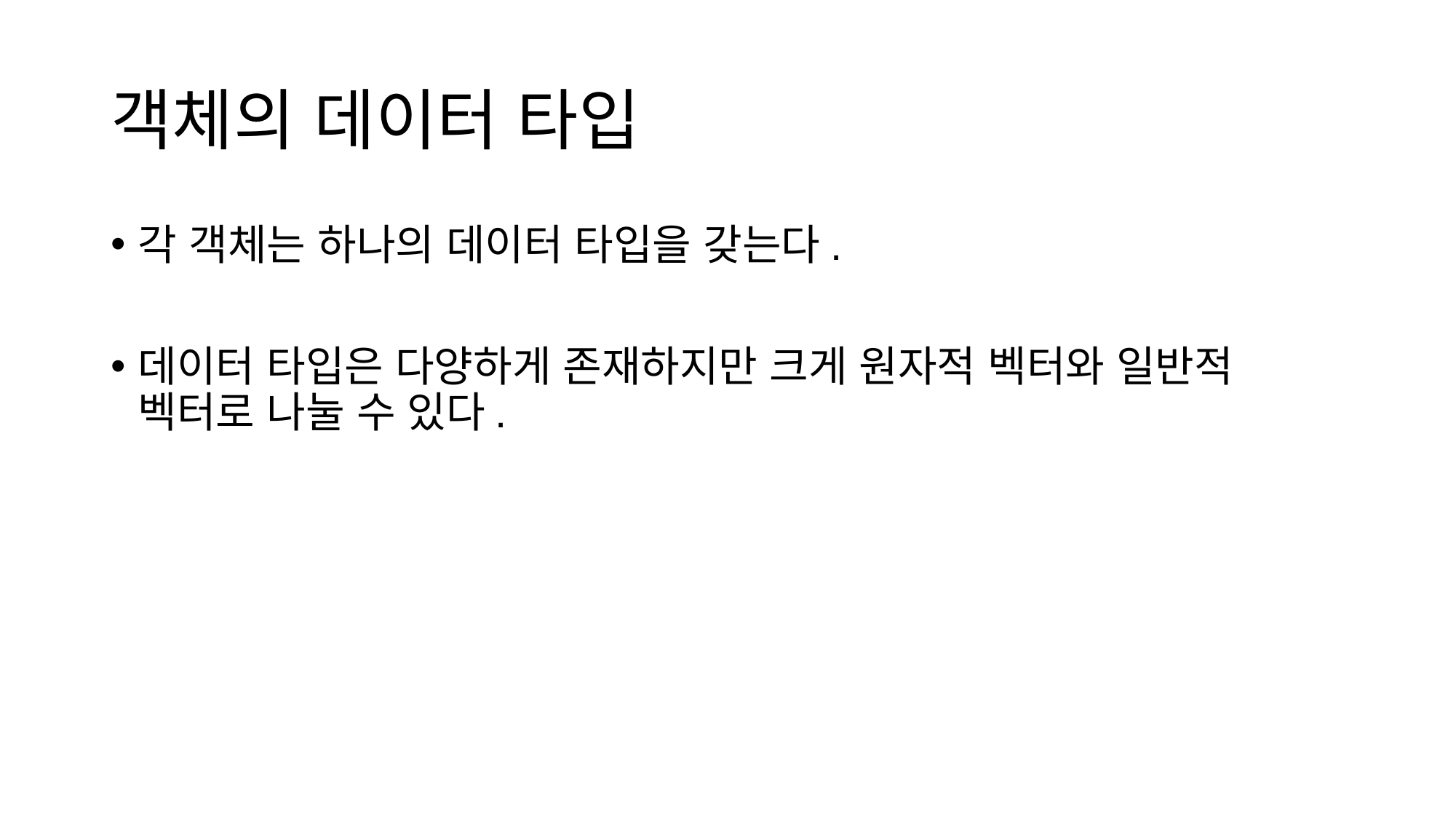

# 객체의 데이터 타입
각 객체는 하나의 데이터 타입을 갖는다.

데이터 타입은 다양하게 존재하지만 크게 원자적 벡터와 일반적 벡터로 나눌 수 있다.